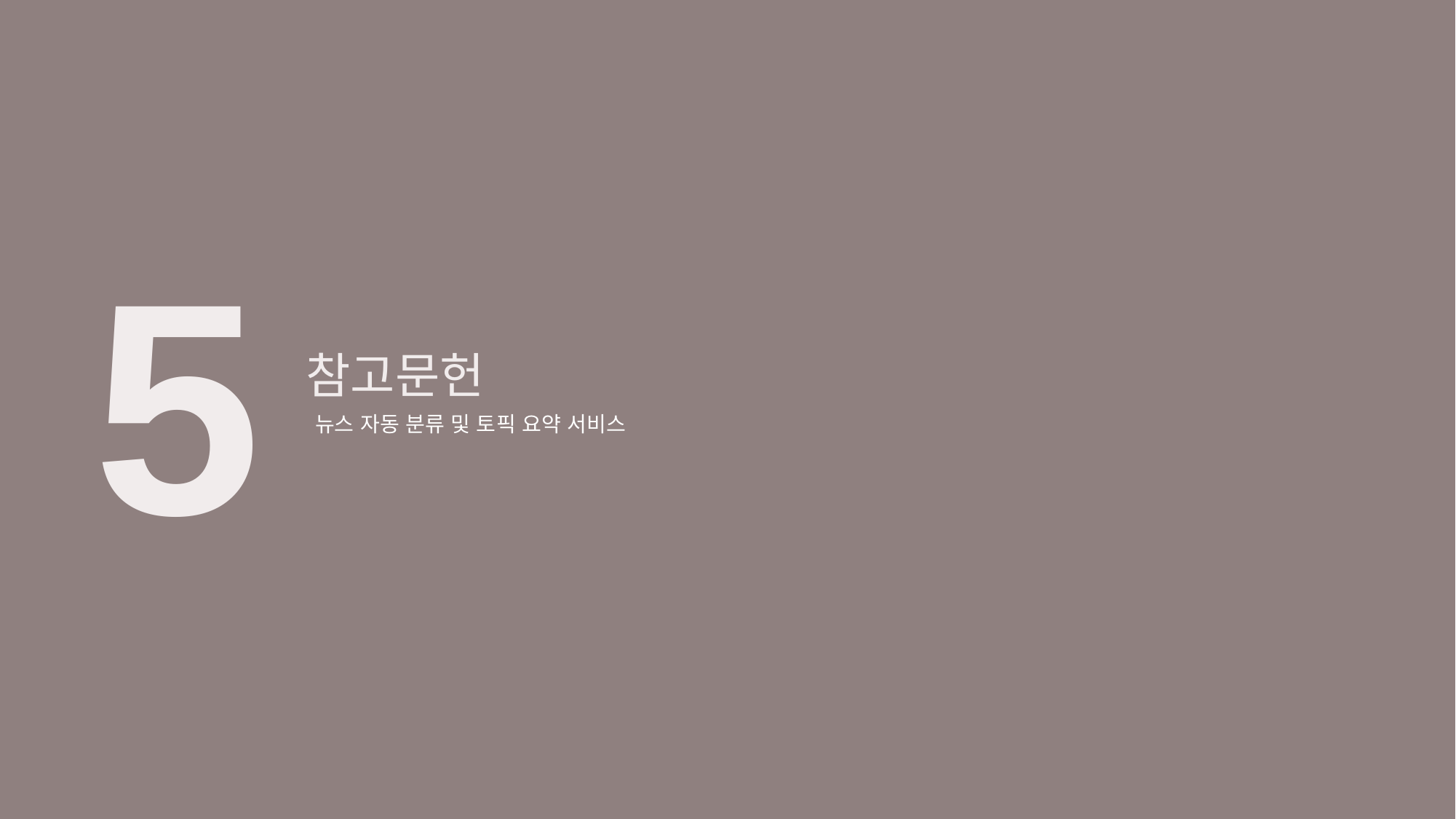

5
참고문헌
뉴스 자동 분류 및 토픽 요약 서비스